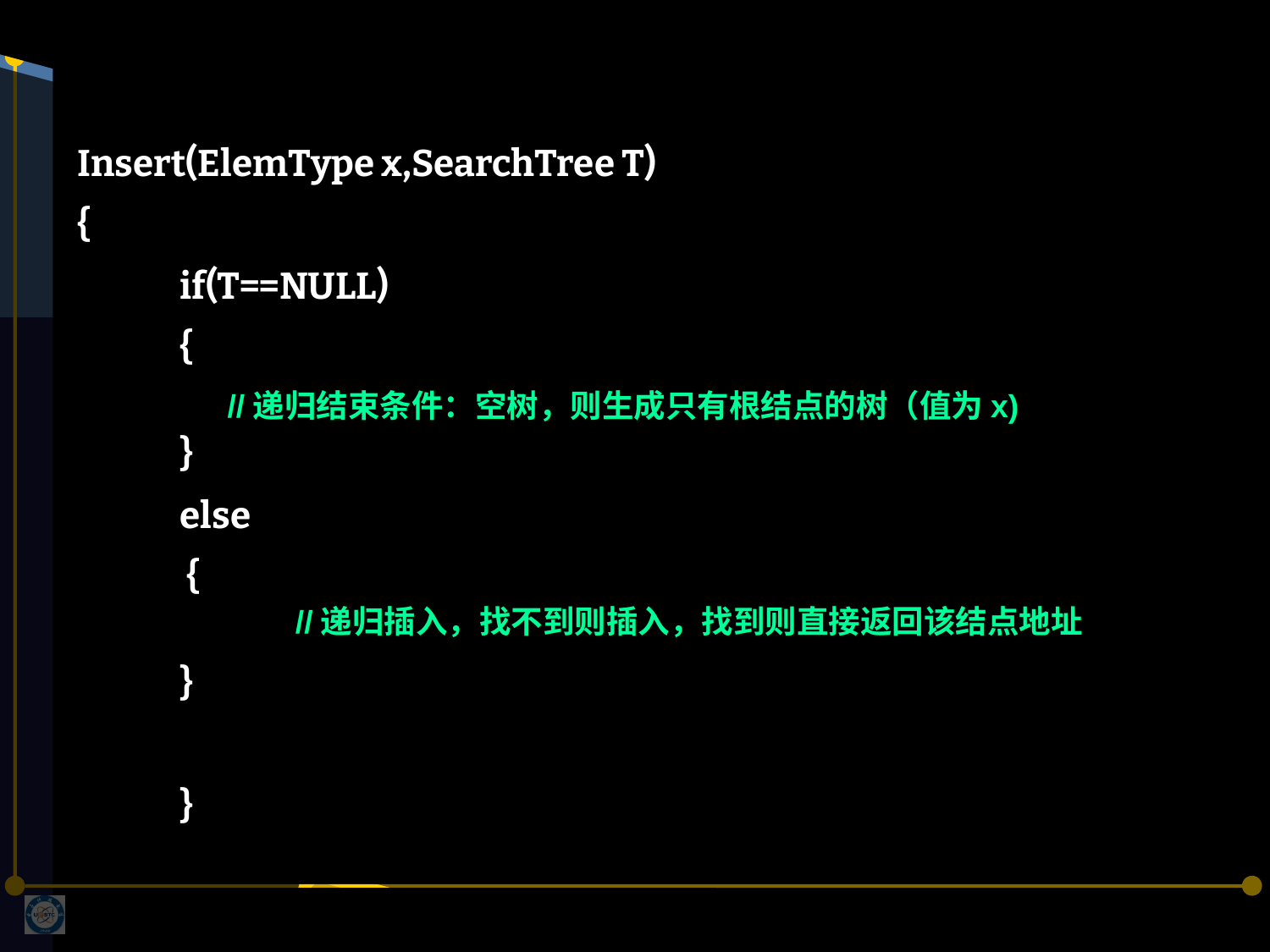

Insert(ElemType x,SearchTree T)
{
if(T==NULL)
{
}
else
 {
}

}
//递归结束条件：空树，则生成只有根结点的树（值为x)
//递归插入，找不到则插入，找到则直接返回该结点地址